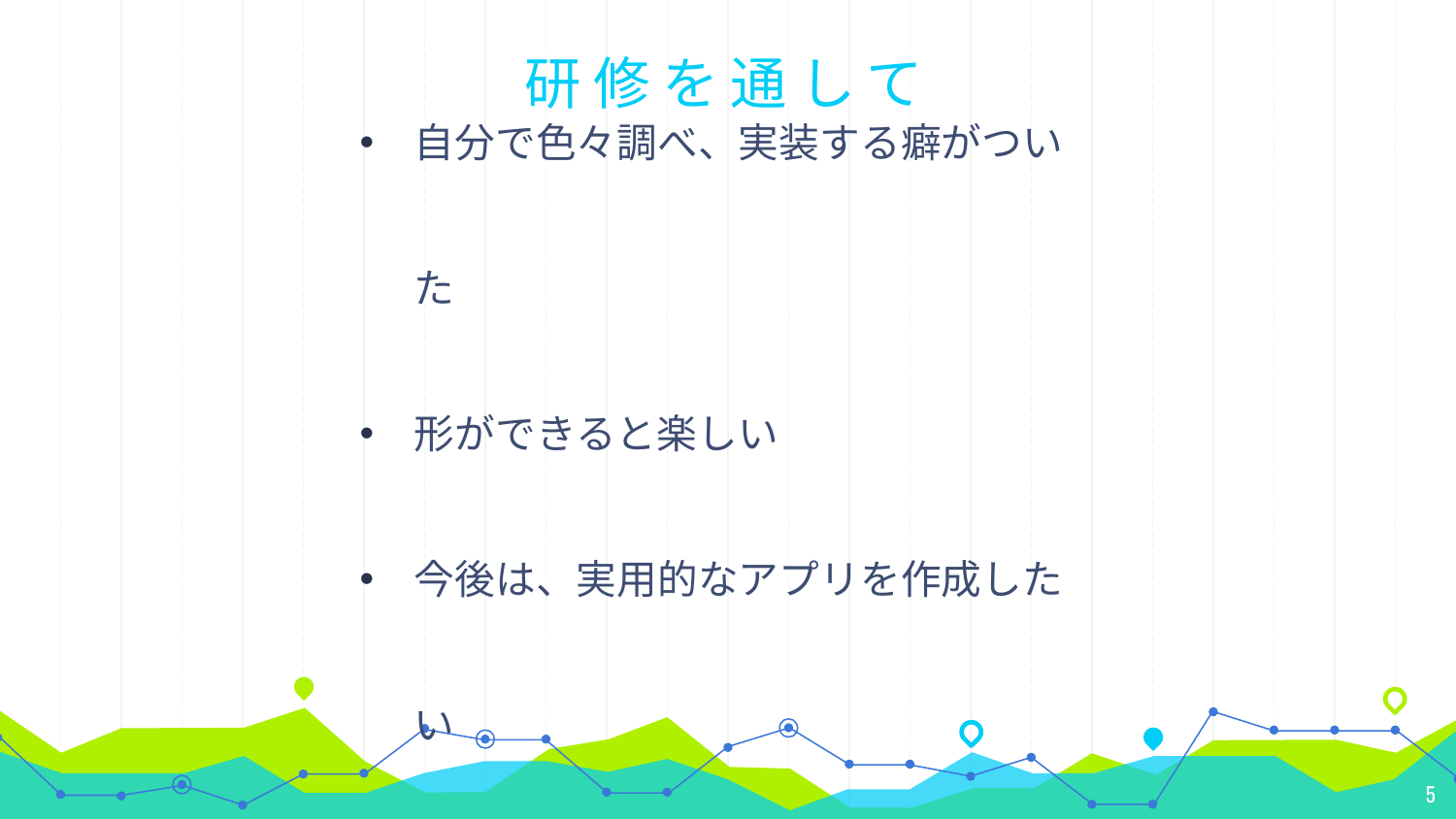

# 研修を通して
自分で色々調べ、実装する癖がついた
形ができると楽しい
今後は、実用的なアプリを作成したい
5